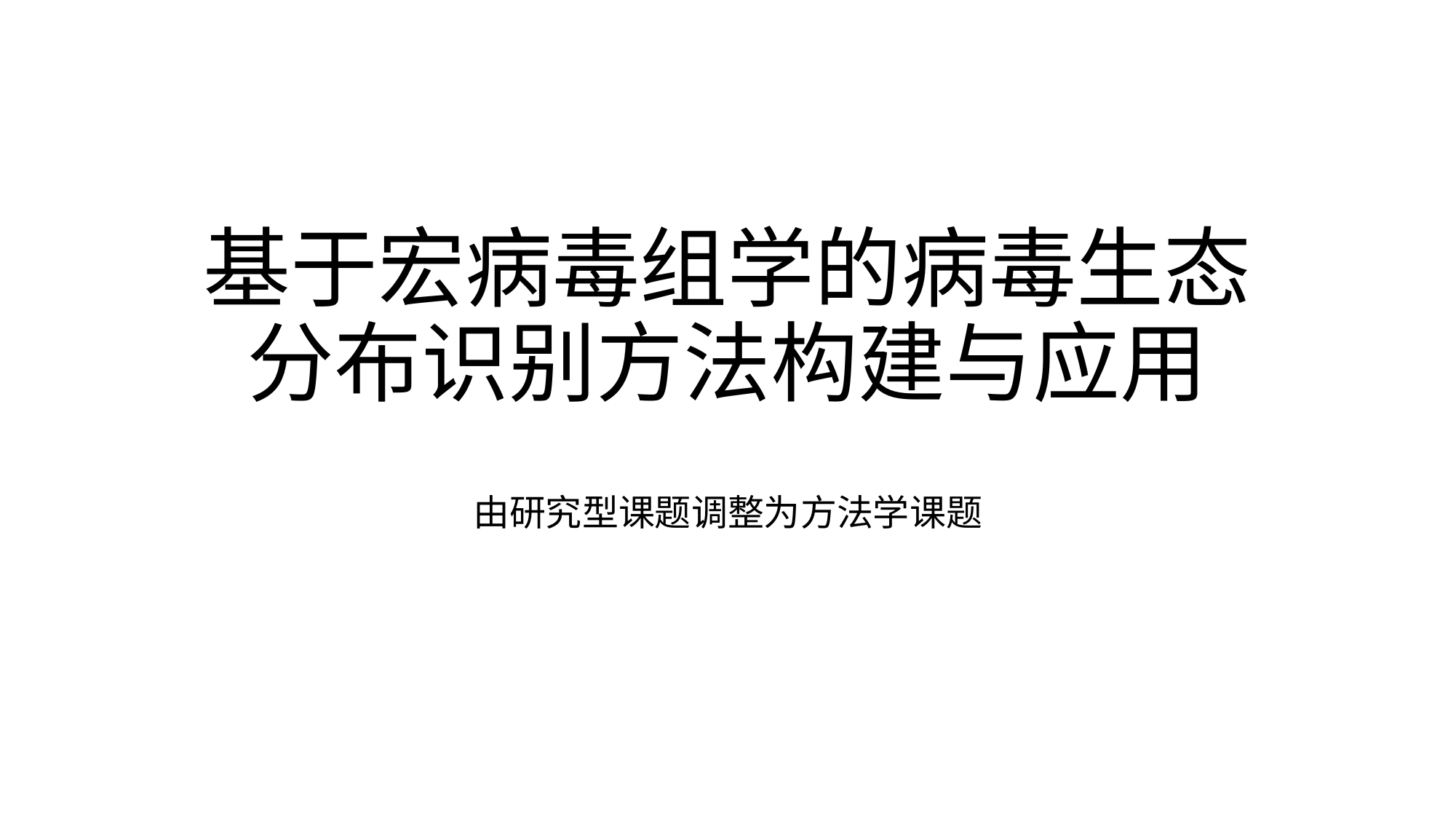

# 基于宏病毒组学的病毒生态分布识别方法构建与应用

由研究型课题调整为方法学课题